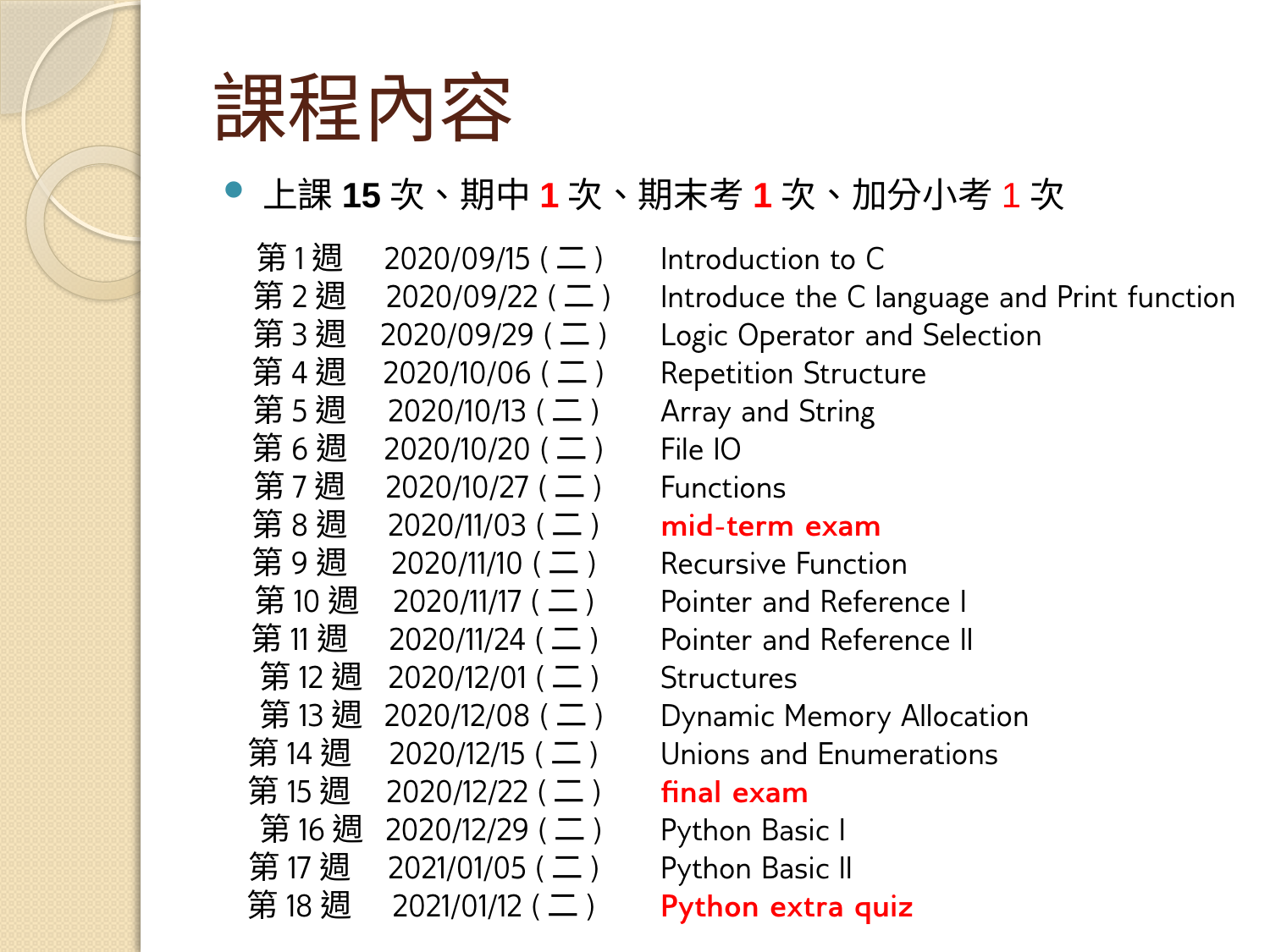

# 課程內容
上課15次、期中1次、期末考1次、加分小考1次
	第1週	2020/09/15 (二) 	Introduction to C
	第2週	2020/09/22 (二)	Introduce the C language and Print function
	第3週	2020/09/29 (二) 	Logic Operator and Selection
	第4週	2020/10/06 (二) 	Repetition Structure
	第5週	2020/10/13 (二) 	Array and String
	第6週	2020/10/20 (二) 	File IO
	第7週	2020/10/27 (二) 	Functions
	第8週	2020/11/03 (二) 	mid-term exam
	第9週	2020/11/10 (二) 	Recursive Function
	 第10週	2020/11/17 (二) 	Pointer and Reference I
	第11週	2020/11/24 (二) 	Pointer and Reference II
  第12週	2020/12/01 (二) 	Structures
  第13週	2020/12/08 (二) 	Dynamic Memory Allocation
	第14週	2020/12/15 (二) 	Unions and Enumerations
	第15週	2020/12/22 (二) 	final exam
  第16週	2020/12/29 (二) 	Python Basic I
	第17週	2021/01/05 (二) 	Python Basic II
	第18週	2021/01/12 (二) 	Python extra quiz